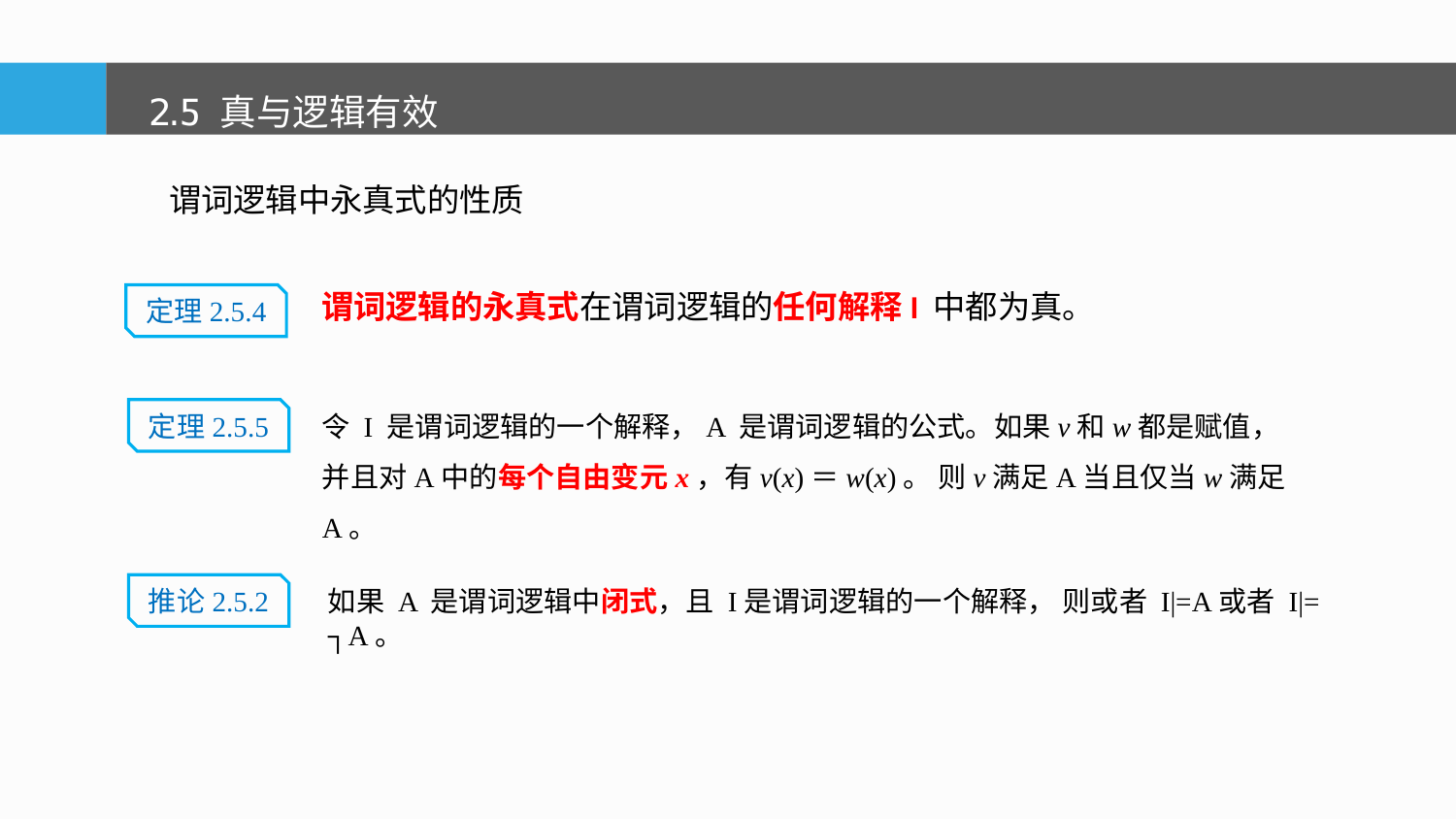

2.5 真与逻辑有效

谓词逻辑中永真式的性质
谓词逻辑的永真式在谓词逻辑的任何解释I 中都为真。
定理2.5.4
令 I 是谓词逻辑的一个解释，A 是谓词逻辑的公式。如果v和w都是赋值，
并且对A中的每个自由变元x，有v(x)＝w(x)。 则v满足A当且仅当w满足A。
定理2.5.5
推论2.5.2
如果 A 是谓词逻辑中闭式，且 I是谓词逻辑的一个解释， 则或者 I|=A或者 I|= ┐A。